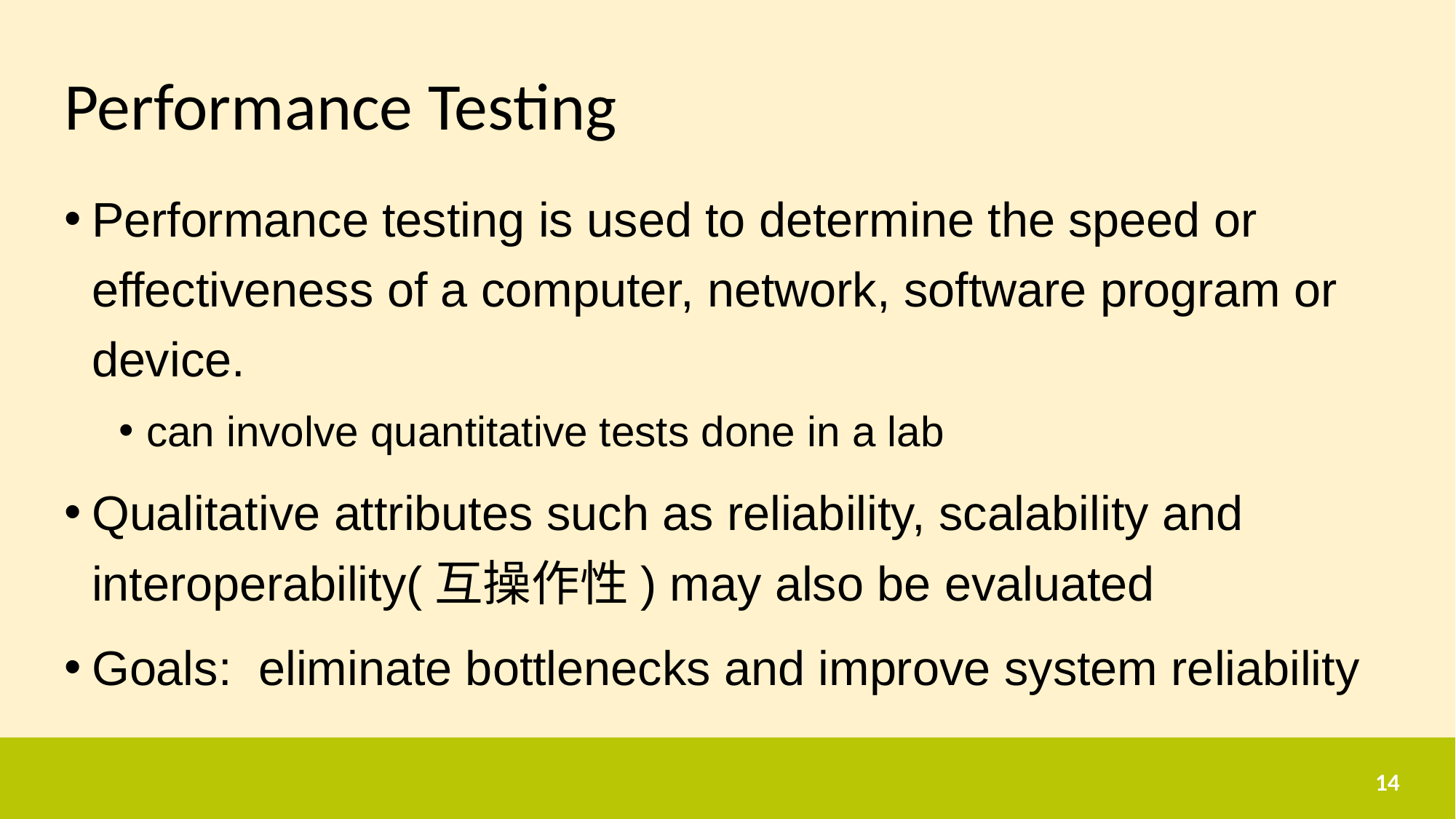

# Performance Testing
Performance testing is used to determine the speed or effectiveness of a computer, network, software program or device.
can involve quantitative tests done in a lab
Qualitative attributes such as reliability, scalability and interoperability(互操作性) may also be evaluated
Goals:  eliminate bottlenecks and improve system reliability

14